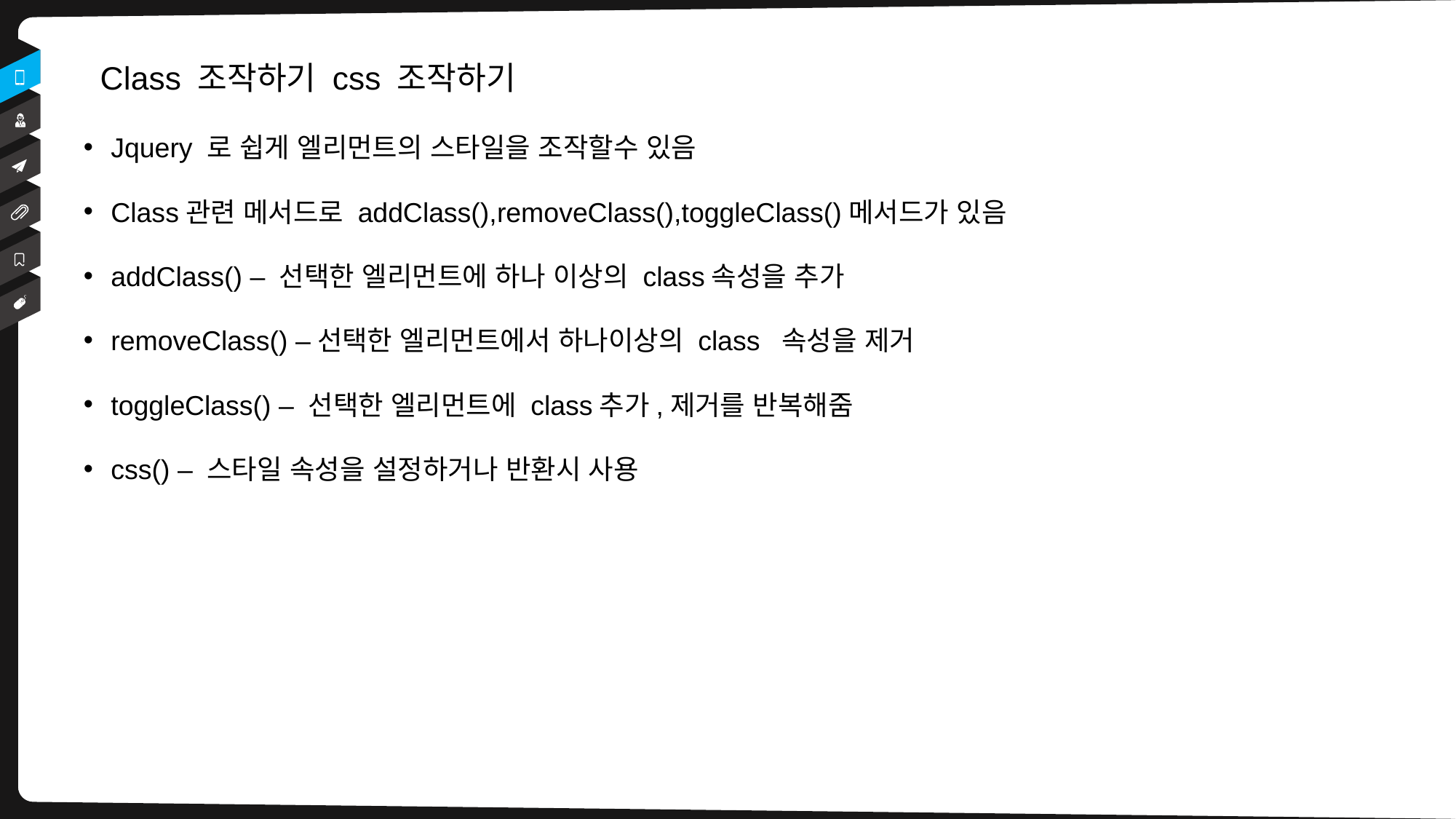

# Class 조작하기 css 조작하기
Jquery 로 쉽게 엘리먼트의 스타일을 조작할수 있음
Class관련 메서드로 addClass(),removeClass(),toggleClass()메서드가 있음
addClass() – 선택한 엘리먼트에 하나 이상의 class속성을 추가
removeClass() –선택한 엘리먼트에서 하나이상의 class  속성을 제거
toggleClass() – 선택한 엘리먼트에 class추가,제거를 반복해줌
css() – 스타일 속성을 설정하거나 반환시 사용